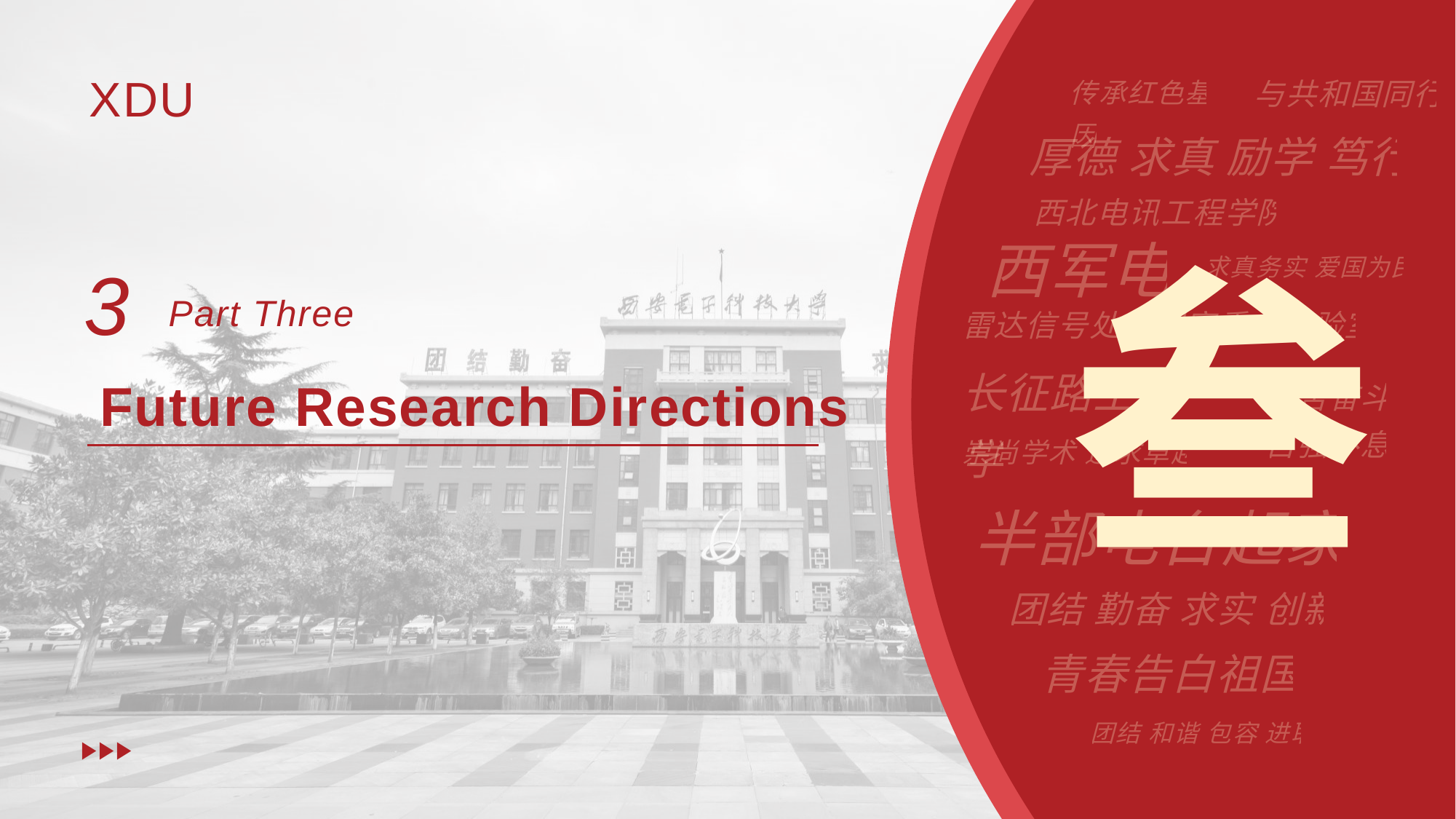

3
Part Three
Future Research Directions
叁